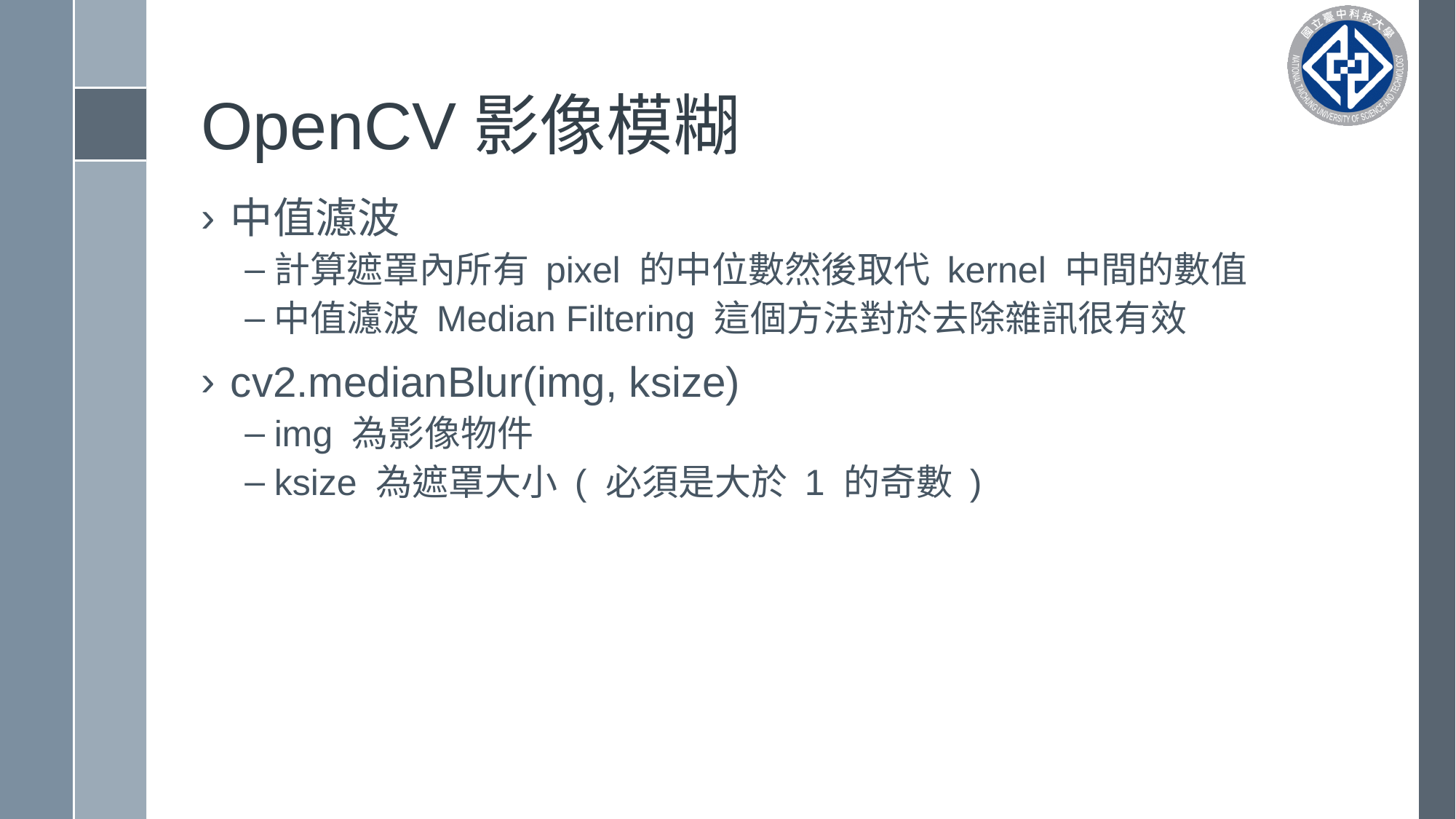

# OpenCV影像模糊
中值濾波
計算遮罩內所有 pixel 的中位數然後取代 kernel 中間的數值
中值濾波 Median Filtering 這個方法對於去除雜訊很有效
cv2.medianBlur(img, ksize)
img 為影像物件
ksize 為遮罩大小 ( 必須是大於 1 的奇數 )